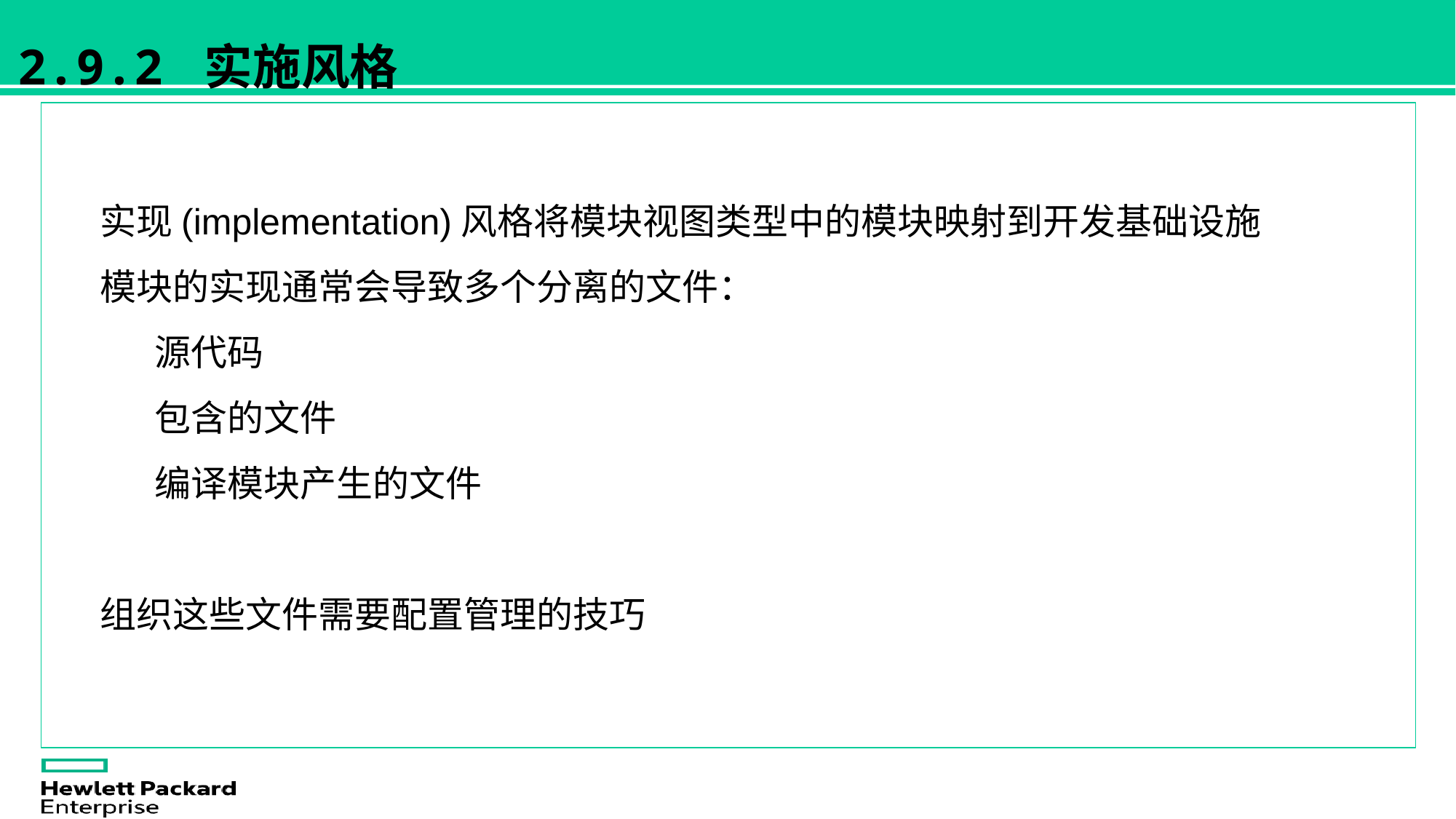

2.9.2 实施风格

实现(implementation)风格将模块视图类型中的模块映射到开发基础设施
模块的实现通常会导致多个分离的文件：
源代码
包含的文件
编译模块产生的文件

组织这些文件需要配置管理的技巧